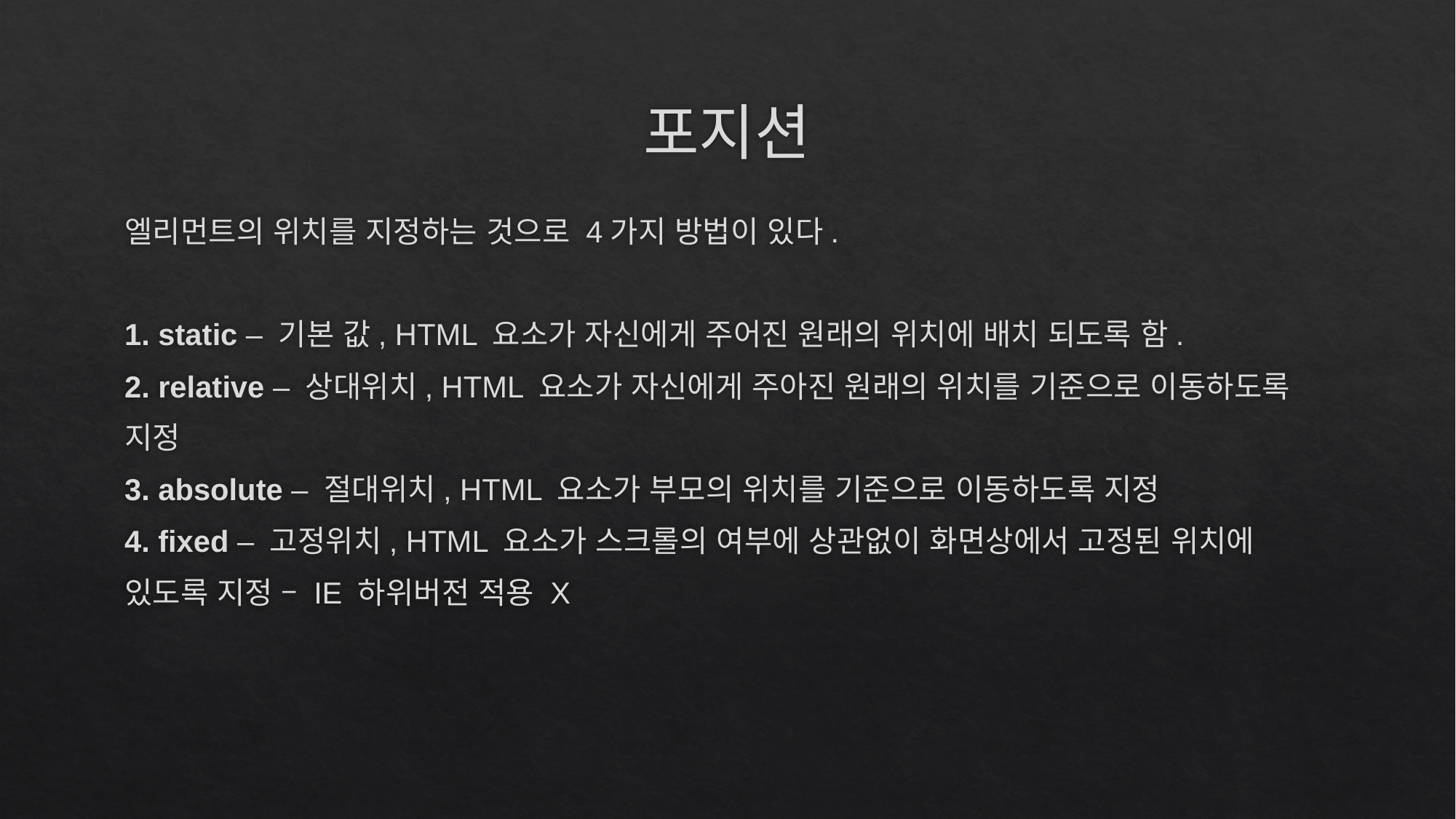

# 포지션
엘리먼트의 위치를 지정하는 것으로 4가지 방법이 있다.

1. static – 기본 값, HTML 요소가 자신에게 주어진 원래의 위치에 배치 되도록 함.
2. relative – 상대위치, HTML 요소가 자신에게 주아진 원래의 위치를 기준으로 이동하도록
지정
3. absolute – 절대위치, HTML 요소가 부모의 위치를 기준으로 이동하도록 지정
4. fixed – 고정위치, HTML 요소가 스크롤의 여부에 상관없이 화면상에서 고정된 위치에
있도록 지정 – IE 하위버전 적용 X